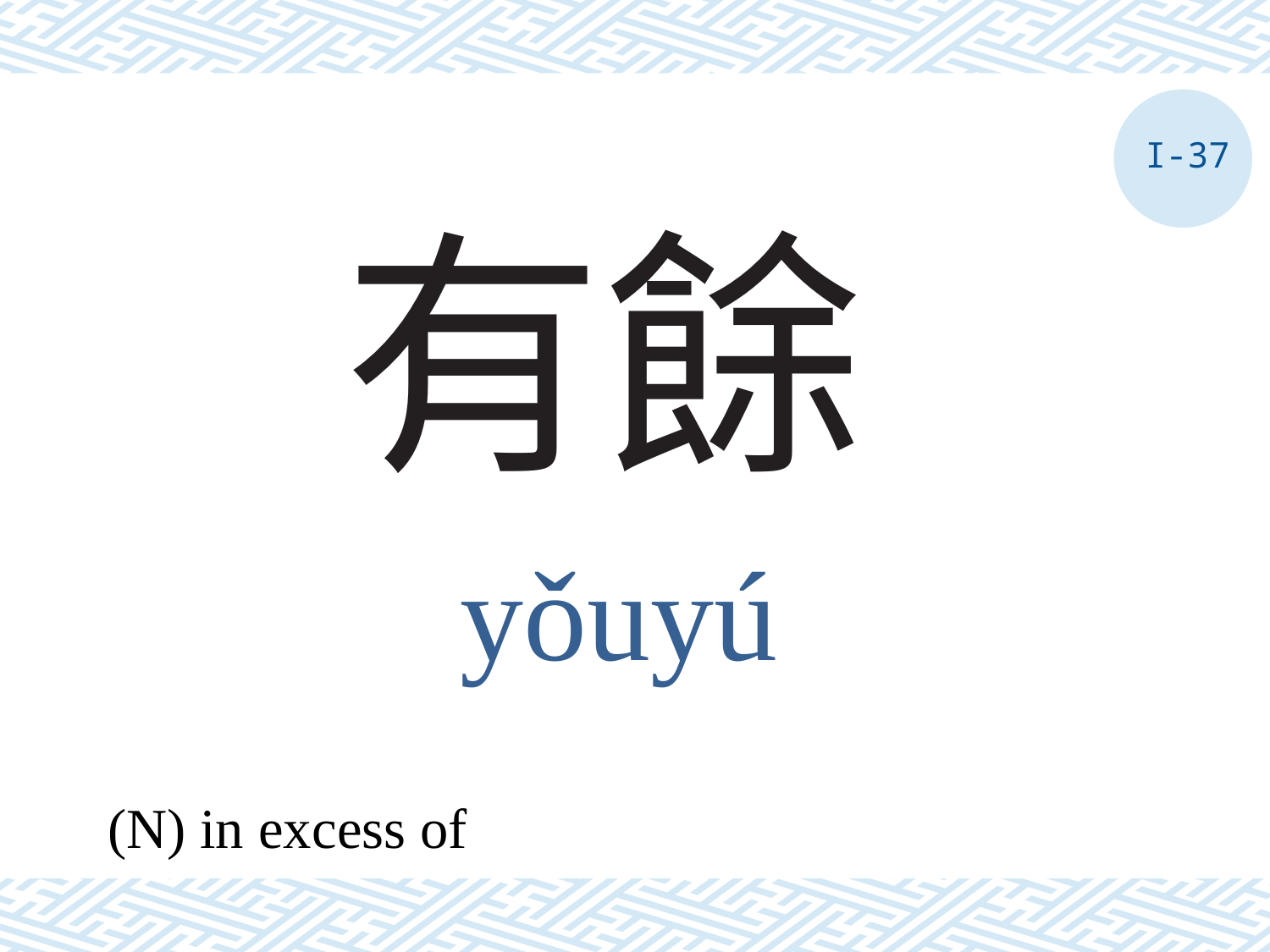

I-37

# 有餘
yǒuyú
(N) in excess of